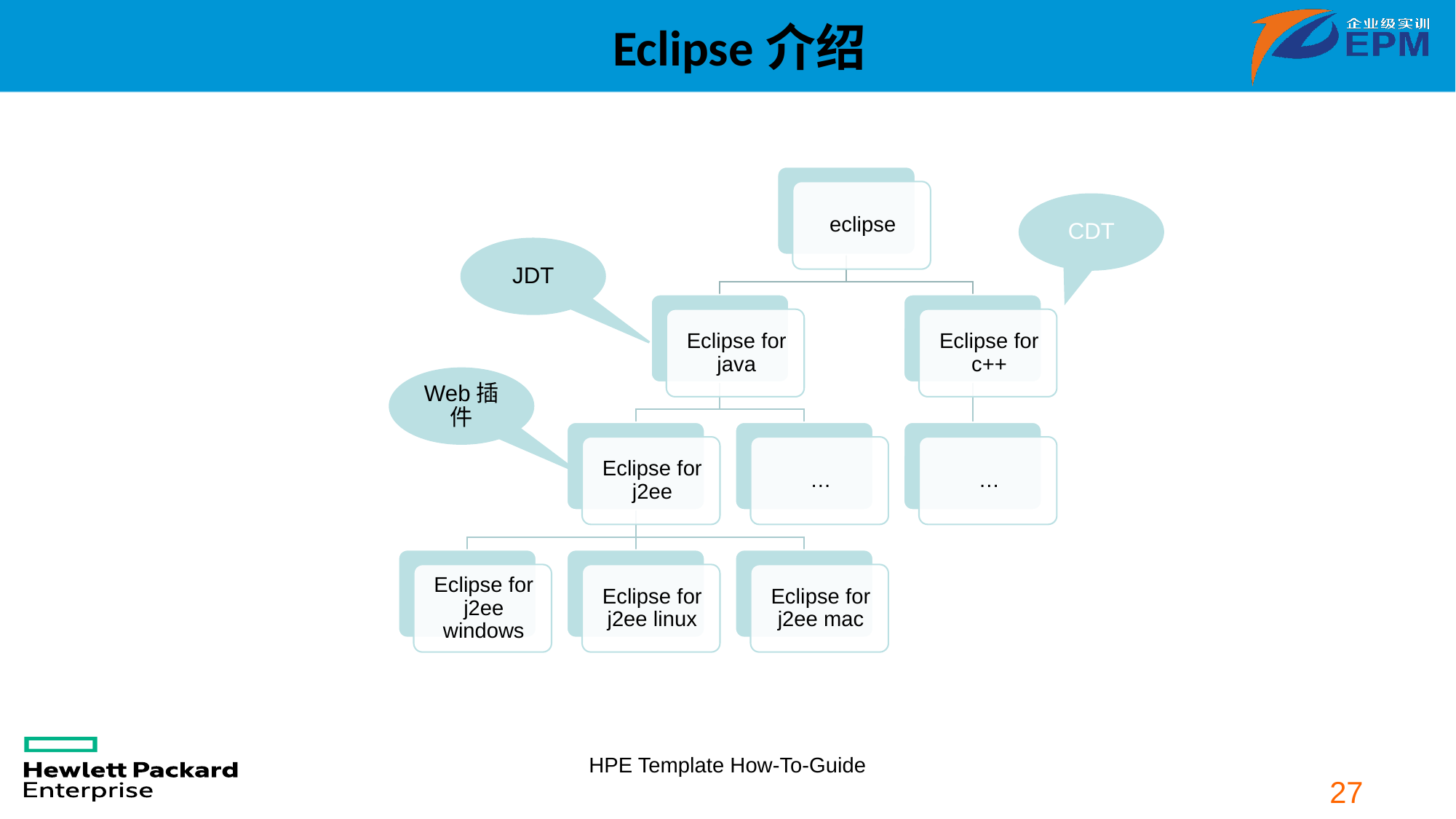

# Eclipse介绍
eclipse
Eclipse for java
Eclipse for j2ee
Eclipse for j2ee windows
Eclipse for j2ee linux
Eclipse for j2ee mac
…
Eclipse for c++
…
CDT
JDT
Web插件
HPE Template How-To-Guide
27